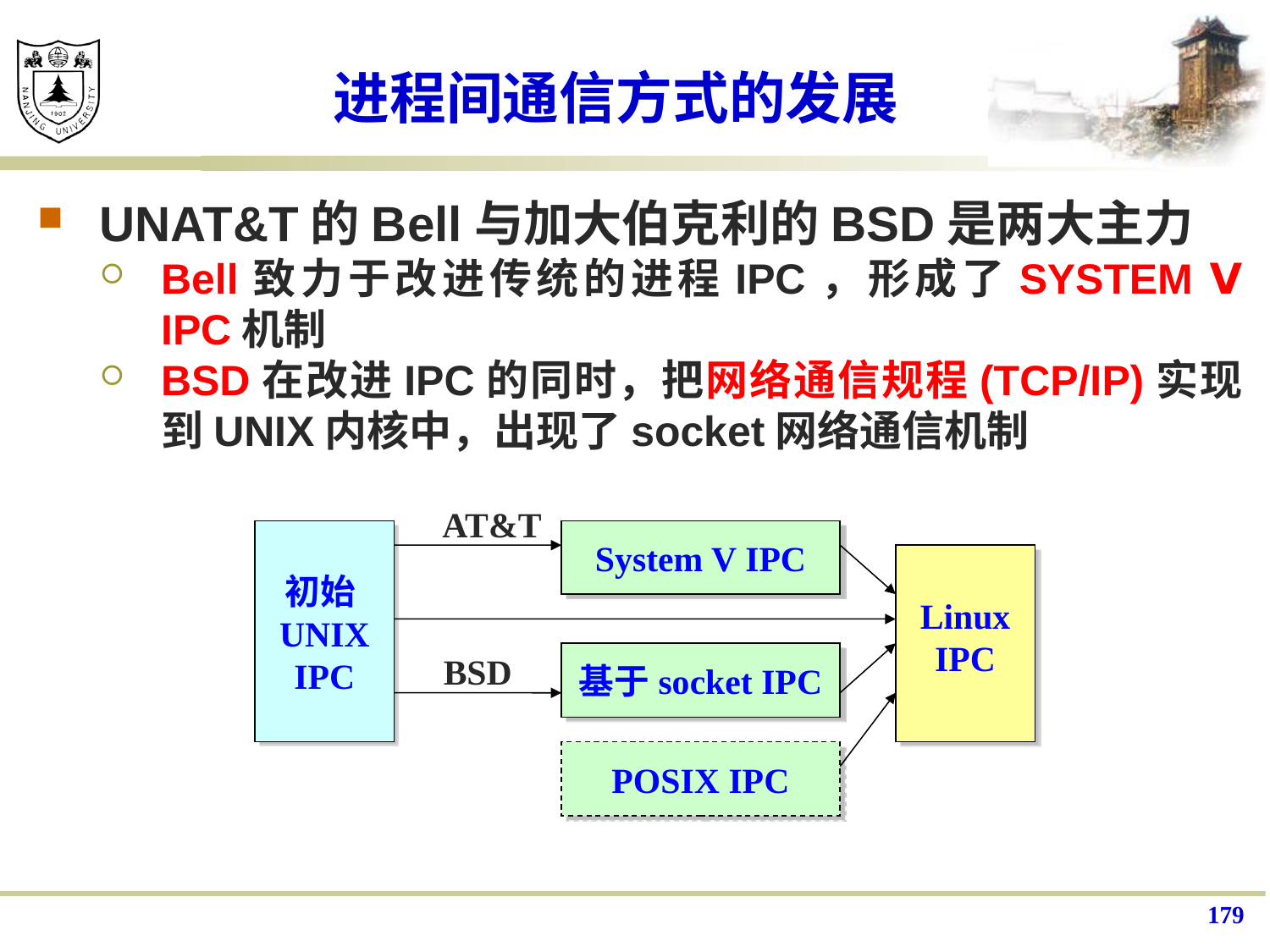

# 进程间通信方式的发展
UNAT&T的Bell与加大伯克利的BSD是两大主力
Bell致力于改进传统的进程IPC，形成了SYSTEM Ⅴ IPC机制
BSD在改进IPC的同时，把网络通信规程(TCP/IP)实现到UNIX内核中，出现了socket网络通信机制

AT&T

初始UNIX
IPC
System V IPC

Linux
IPC

BSD
基于socket IPC

POSIX IPC
179